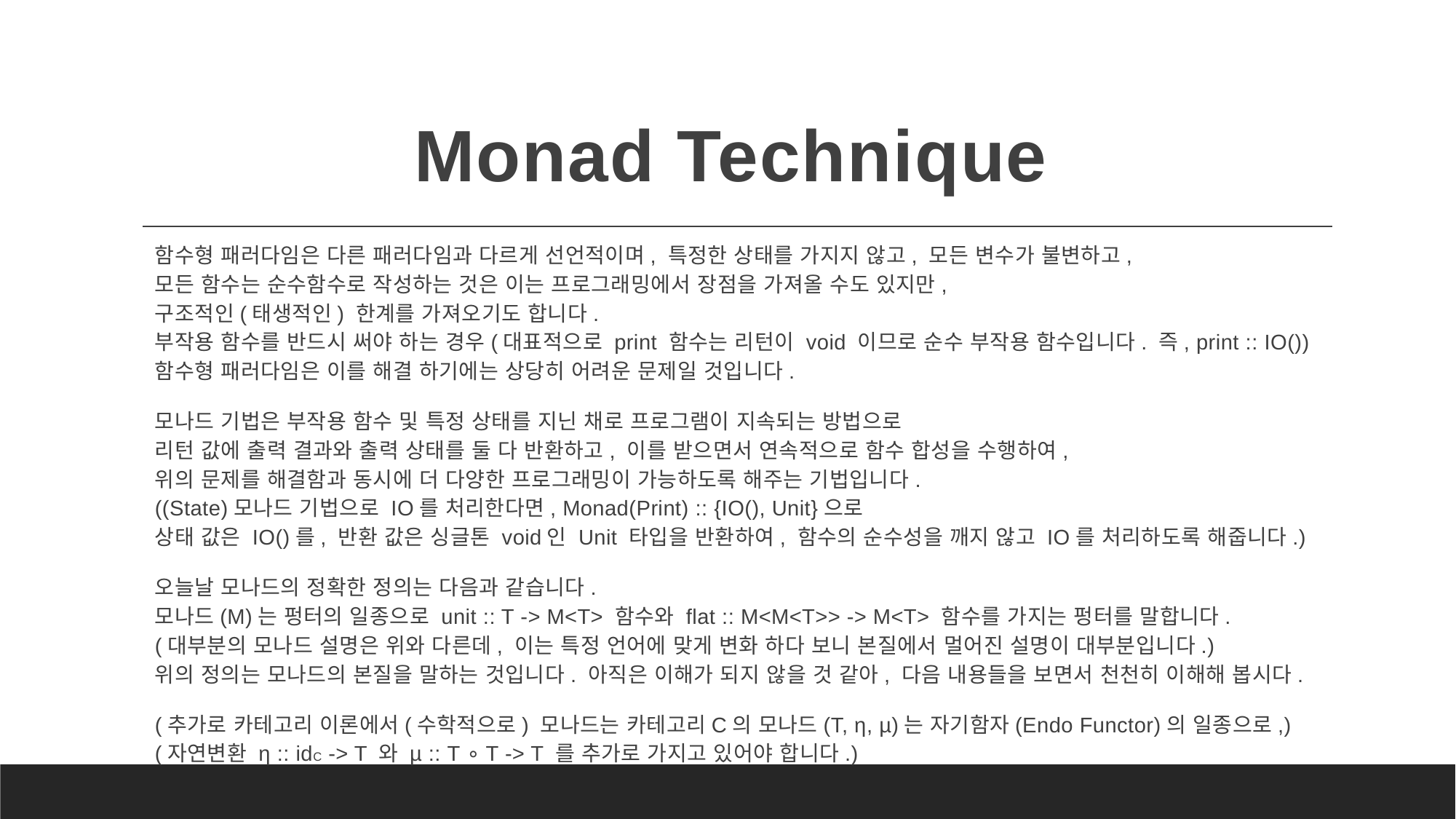

# Monad Technique
함수형 패러다임은 다른 패러다임과 다르게 선언적이며, 특정한 상태를 가지지 않고, 모든 변수가 불변하고,
모든 함수는 순수함수로 작성하는 것은 이는 프로그래밍에서 장점을 가져올 수도 있지만,
구조적인(태생적인) 한계를 가져오기도 합니다.
부작용 함수를 반드시 써야 하는 경우(대표적으로 print 함수는 리턴이 void 이므로 순수 부작용 함수입니다. 즉, print :: IO())
함수형 패러다임은 이를 해결 하기에는 상당히 어려운 문제일 것입니다.
모나드 기법은 부작용 함수 및 특정 상태를 지닌 채로 프로그램이 지속되는 방법으로
리턴 값에 출력 결과와 출력 상태를 둘 다 반환하고, 이를 받으면서 연속적으로 함수 합성을 수행하여,
위의 문제를 해결함과 동시에 더 다양한 프로그래밍이 가능하도록 해주는 기법입니다.
((State)모나드 기법으로 IO를 처리한다면, Monad(Print) :: {IO(), Unit}으로
상태 값은 IO()를, 반환 값은 싱글톤 void인 Unit 타입을 반환하여, 함수의 순수성을 깨지 않고 IO를 처리하도록 해줍니다.)
오늘날 모나드의 정확한 정의는 다음과 같습니다.
모나드(M)는 펑터의 일종으로 unit :: T -> M<T> 함수와 flat :: M<M<T>> -> M<T> 함수를 가지는 펑터를 말합니다.
(대부분의 모나드 설명은 위와 다른데, 이는 특정 언어에 맞게 변화 하다 보니 본질에서 멀어진 설명이 대부분입니다.)
위의 정의는 모나드의 본질을 말하는 것입니다. 아직은 이해가 되지 않을 것 같아, 다음 내용들을 보면서 천천히 이해해 봅시다.
(추가로 카테고리 이론에서(수학적으로) 모나드는 카테고리C의 모나드(T, η, µ)는 자기함자(Endo Functor)의 일종으로,)
(자연변환 η :: idC -> T 와 µ :: T ∘ T -> T 를 추가로 가지고 있어야 합니다.)